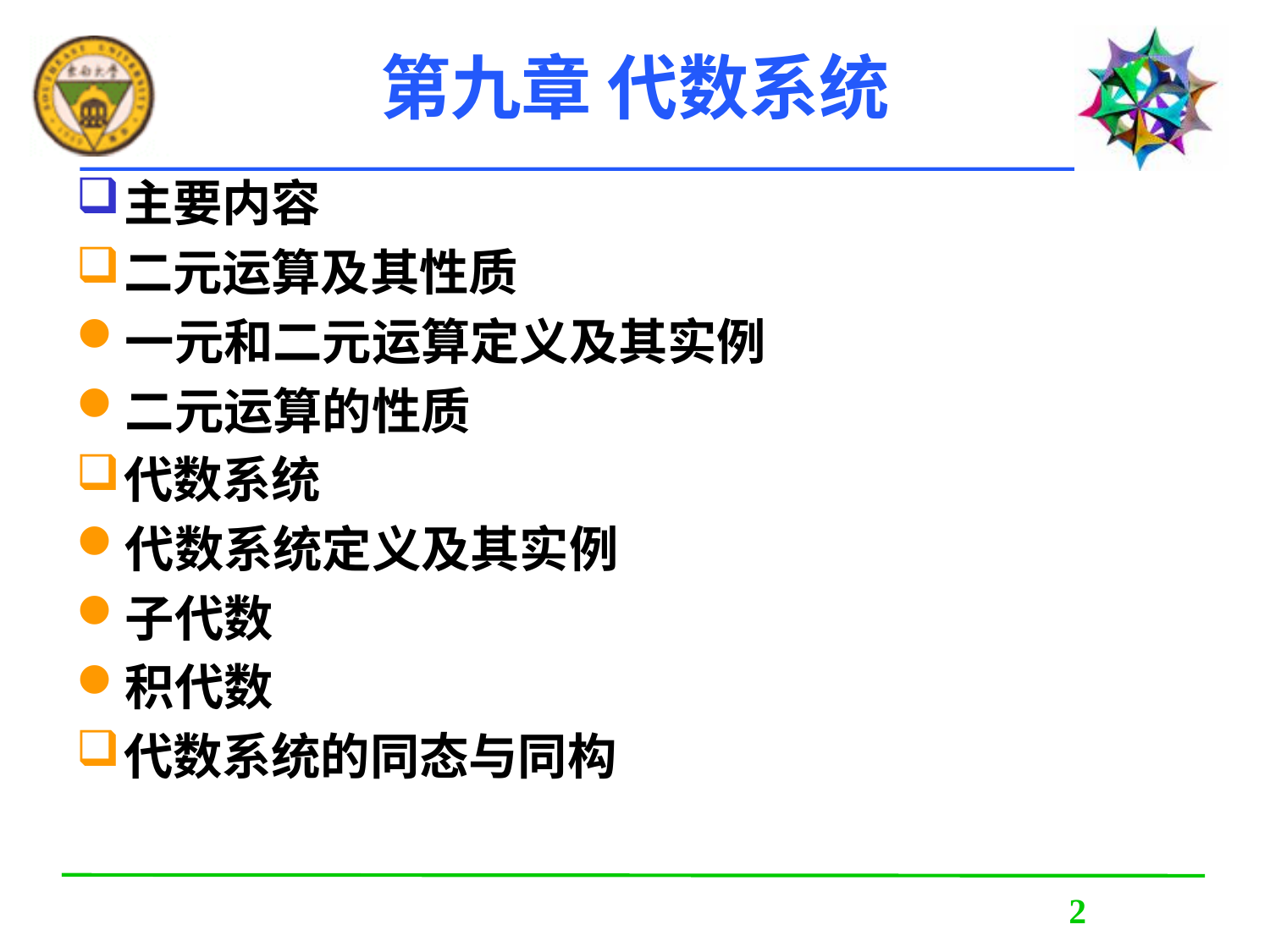

# 第九章 代数系统
主要内容
二元运算及其性质
一元和二元运算定义及其实例
二元运算的性质
代数系统
代数系统定义及其实例
子代数
积代数
代数系统的同态与同构